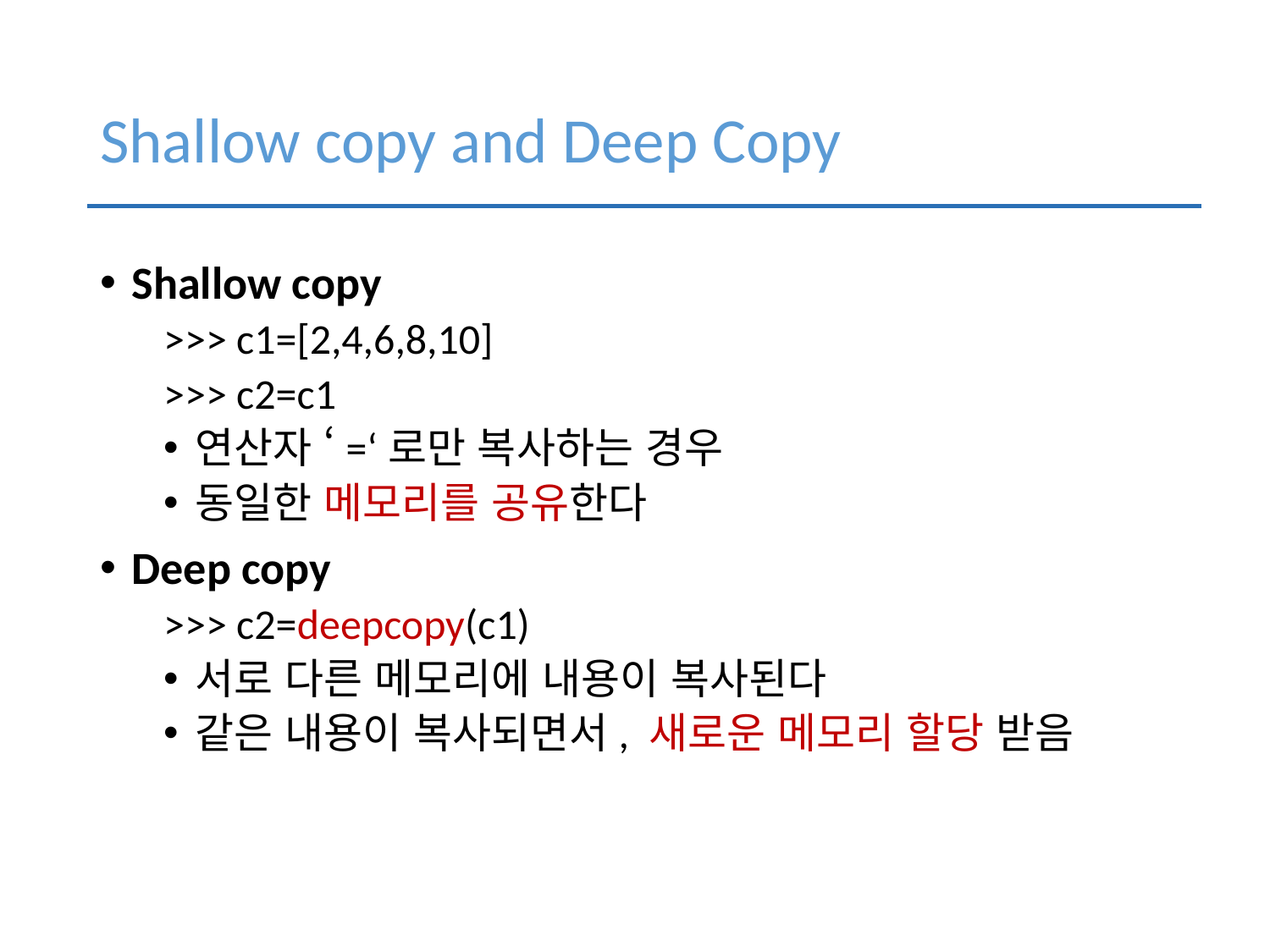

# Shallow copy and Deep Copy
Shallow copy
>>> c1=[2,4,6,8,10]
>>> c2=c1
연산자 ‘=‘로만 복사하는 경우
동일한 메모리를 공유한다
Deep copy
>>> c2=deepcopy(c1)
서로 다른 메모리에 내용이 복사된다
같은 내용이 복사되면서, 새로운 메모리 할당 받음